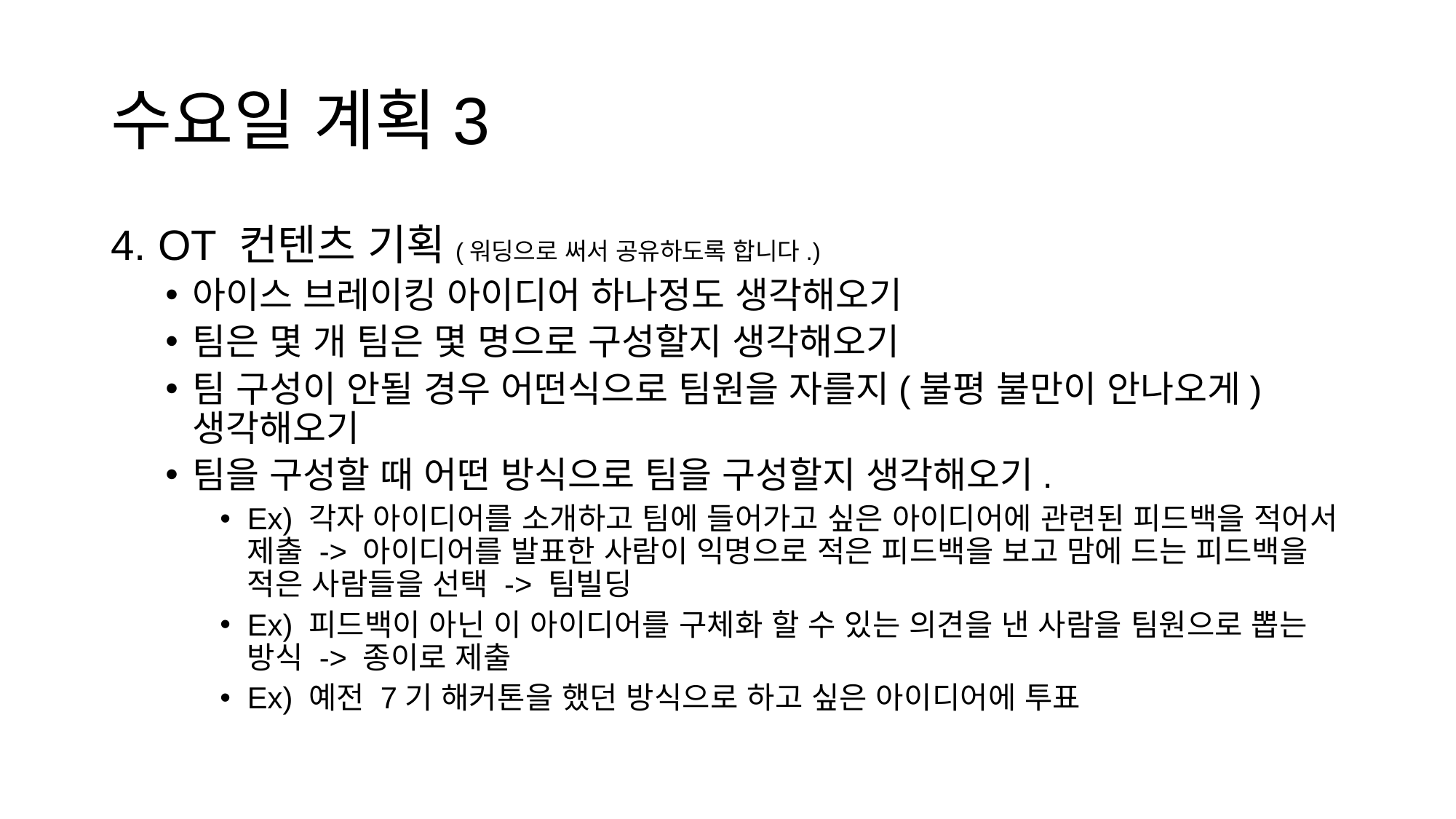

# 수요일 계획3
4. OT 컨텐츠 기획(워딩으로 써서 공유하도록 합니다.)
아이스 브레이킹 아이디어 하나정도 생각해오기
팀은 몇 개 팀은 몇 명으로 구성할지 생각해오기
팀 구성이 안될 경우 어떤식으로 팀원을 자를지(불평 불만이 안나오게) 생각해오기
팀을 구성할 때 어떤 방식으로 팀을 구성할지 생각해오기.
Ex) 각자 아이디어를 소개하고 팀에 들어가고 싶은 아이디어에 관련된 피드백을 적어서 제출 -> 아이디어를 발표한 사람이 익명으로 적은 피드백을 보고 맘에 드는 피드백을 적은 사람들을 선택 -> 팀빌딩
Ex) 피드백이 아닌 이 아이디어를 구체화 할 수 있는 의견을 낸 사람을 팀원으로 뽑는 방식 -> 종이로 제출
Ex) 예전 7기 해커톤을 했던 방식으로 하고 싶은 아이디어에 투표